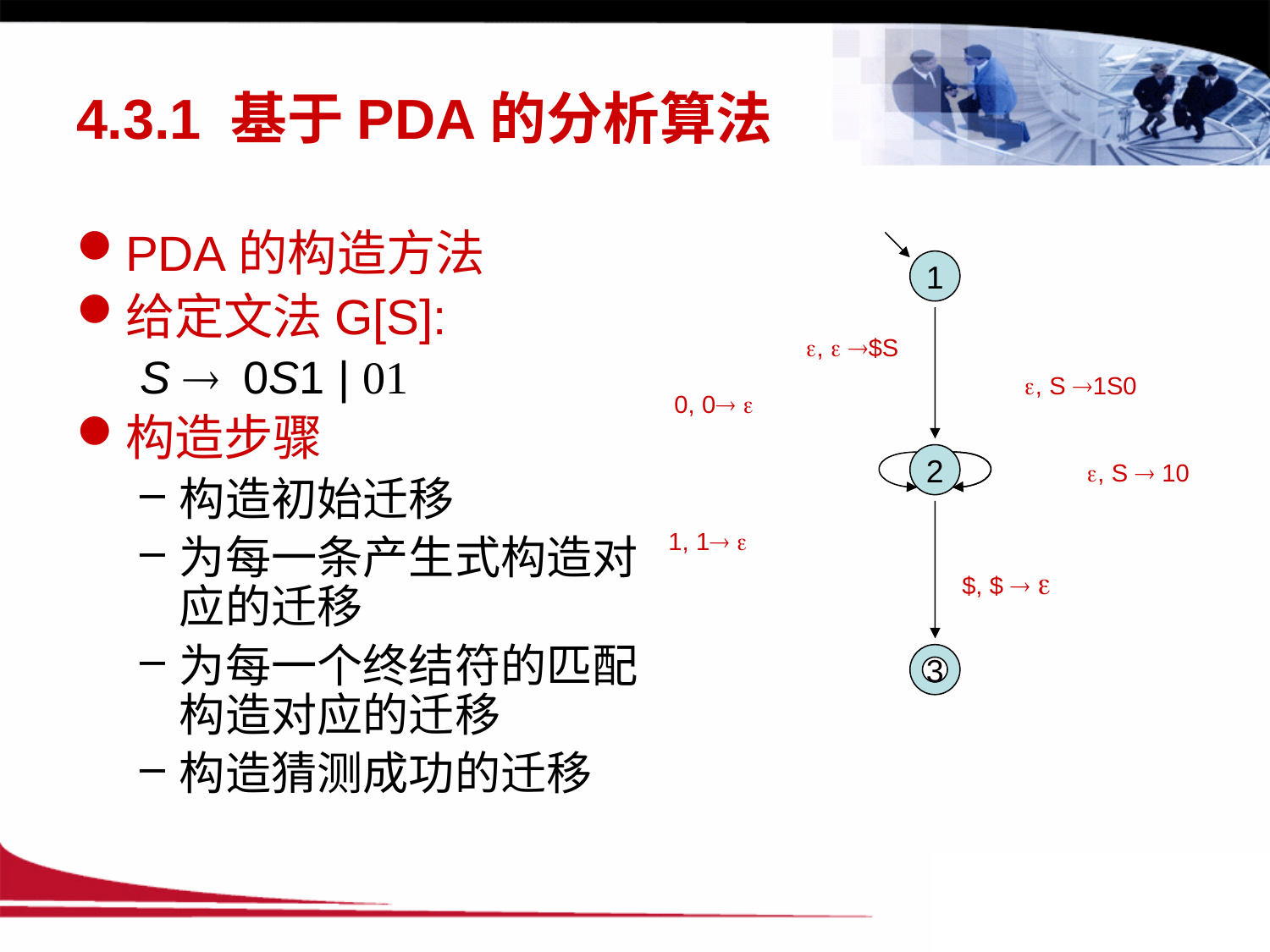

# 4.3.1 基于PDA的分析算法
PDA的构造方法
给定文法G[S]:
S → 0S1 | 01
构造步骤
构造初始迁移
为每一条产生式构造对应的迁移
为每一个终结符的匹配构造对应的迁移
构造猜测成功的迁移

1

ε, ε →$S
2
ε, S →1S0
ε, S → 10
0, 0→ ε
1, 1→ ε

$, $ → ε
3